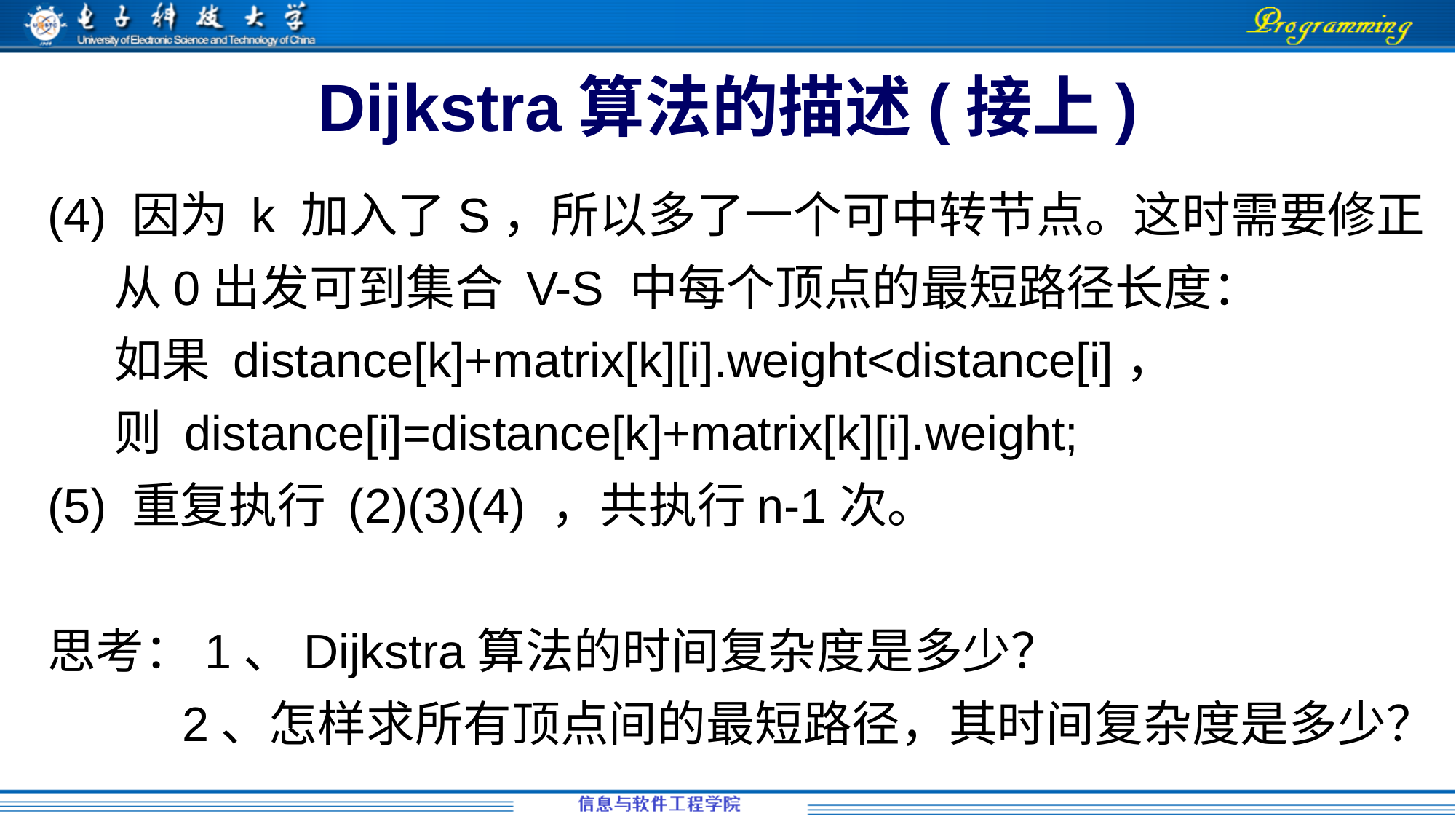

# Dijkstra算法的描述(接上)
(4) 因为 k 加入了S，所以多了一个可中转节点。这时需要修正
     从0出发可到集合 V-S 中每个顶点的最短路径长度：
     如果 distance[k]+matrix[k][i].weight<distance[i]，
     则 distance[i]=distance[k]+matrix[k][i].weight;
(5) 重复执行 (2)(3)(4) ，共执行n-1次。

思考：1、Dijkstra算法的时间复杂度是多少？
          2、怎样求所有顶点间的最短路径，其时间复杂度是多少？